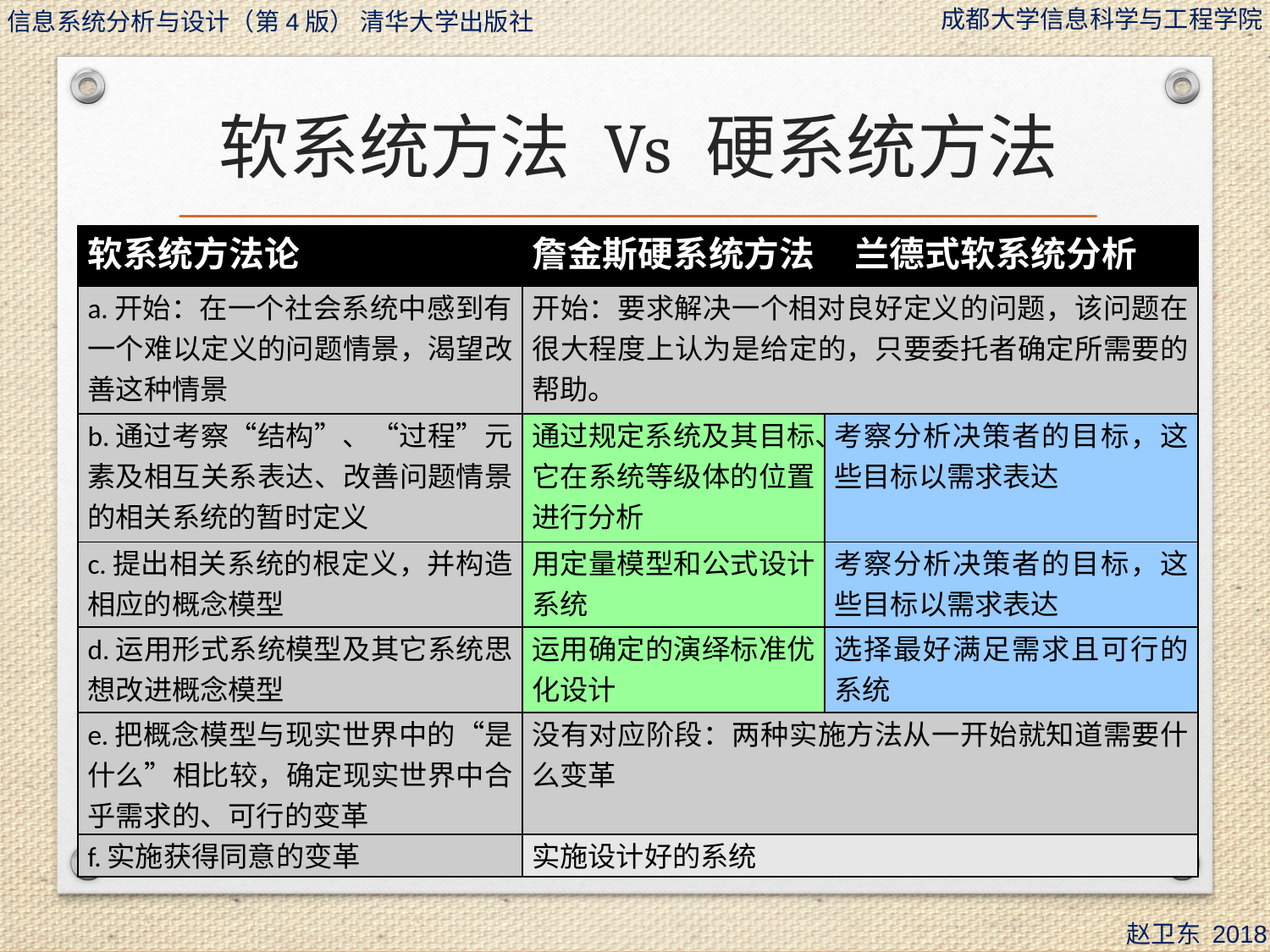

# 软系统方法 Vs 硬系统方法
| 软系统方法论 | 詹金斯硬系统方法 | 兰德式软系统分析 | 兰德式软系统分析 |
| --- | --- | --- | --- |
| a.开始：在一个社会系统中感到有一个难以定义的问题情景，渴望改善这种情景 | 开始：要求解决一个相对良好定义的问题，该问题在很大程度上认为是给定的，只要委托者确定所需要的帮助。 |  |  |
| b.通过考察“结构”、“过程”元素及相互关系表达、改善问题情景的相关系统的暂时定义 | 通过规定系统及其目标、它在系统等级体的位置进行分析 | 考察分析决策者的目标，这些目标以需求表达 |  |
| c.提出相关系统的根定义，并构造相应的概念模型 | 用定量模型和公式设计系统 | 考察分析决策者的目标，这些目标以需求表达 |  |
| d.运用形式系统模型及其它系统思想改进概念模型 | 运用确定的演绎标准优化设计 | 选择最好满足需求且可行的系统 |  |
| e.把概念模型与现实世界中的“是什么”相比较，确定现实世界中合乎需求的、可行的变革 | 没有对应阶段：两种实施方法从一开始就知道需要什么变革 |  |  |
| f.实施获得同意的变革 | 实施设计好的系统 |  |  |